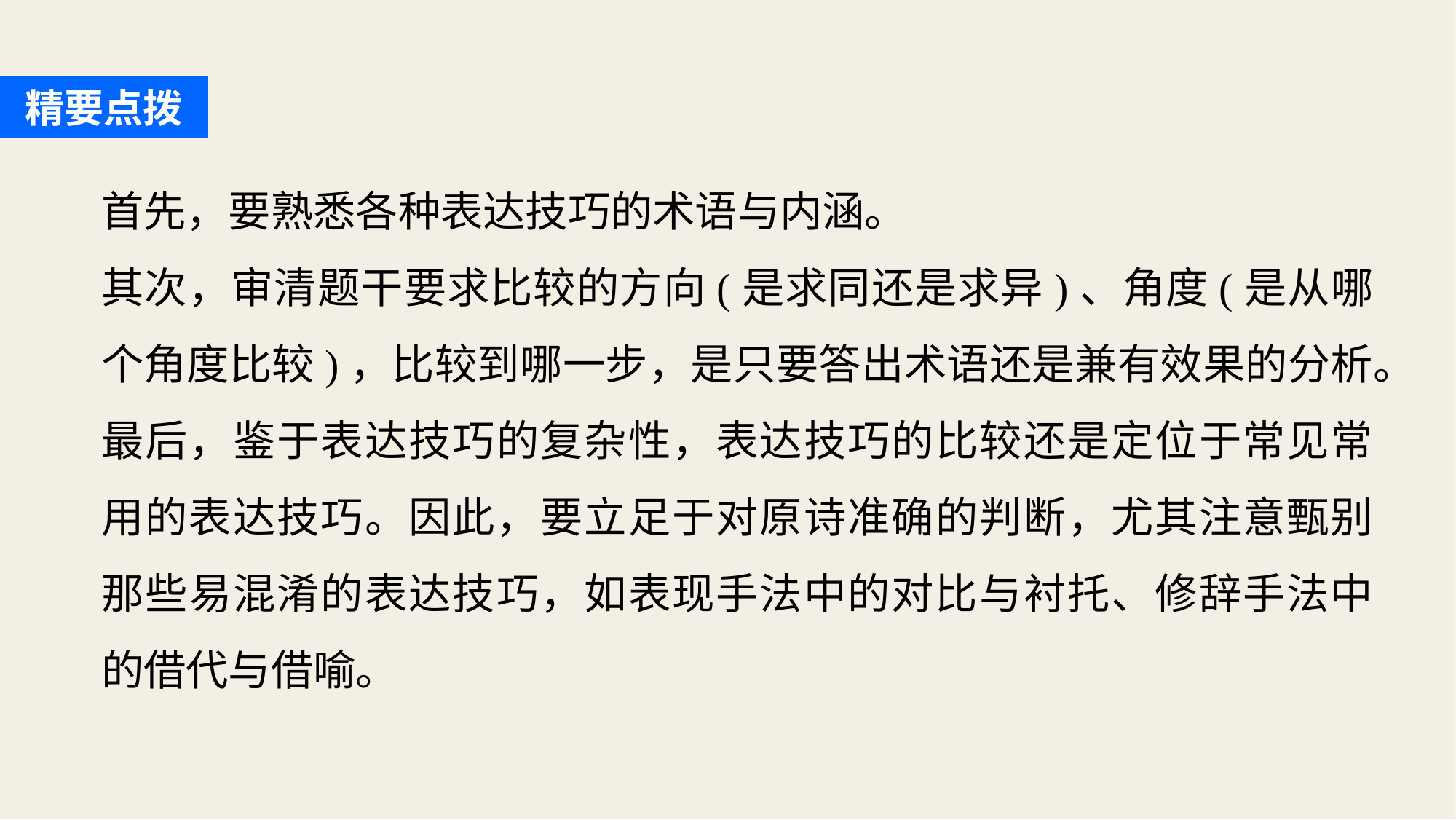

精要点拨
首先，要熟悉各种表达技巧的术语与内涵。
其次，审清题干要求比较的方向(是求同还是求异)、角度(是从哪个角度比较)，比较到哪一步，是只要答出术语还是兼有效果的分析。
最后，鉴于表达技巧的复杂性，表达技巧的比较还是定位于常见常用的表达技巧。因此，要立足于对原诗准确的判断，尤其注意甄别那些易混淆的表达技巧，如表现手法中的对比与衬托、修辞手法中的借代与借喻。